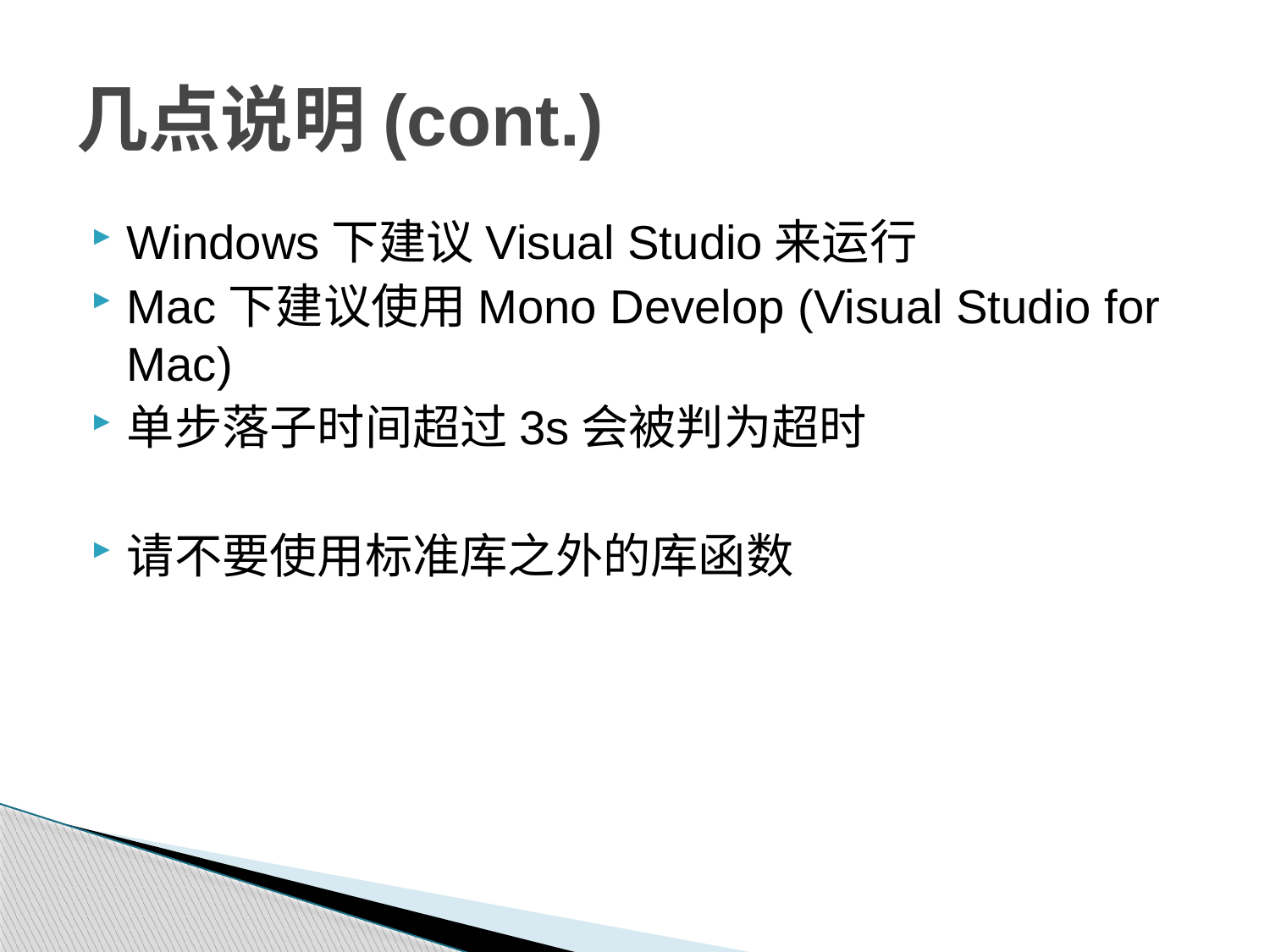

# 几点说明(cont.)
Windows下建议Visual Studio来运行
Mac下建议使用Mono Develop (Visual Studio for Mac)
单步落子时间超过3s会被判为超时

请不要使用标准库之外的库函数